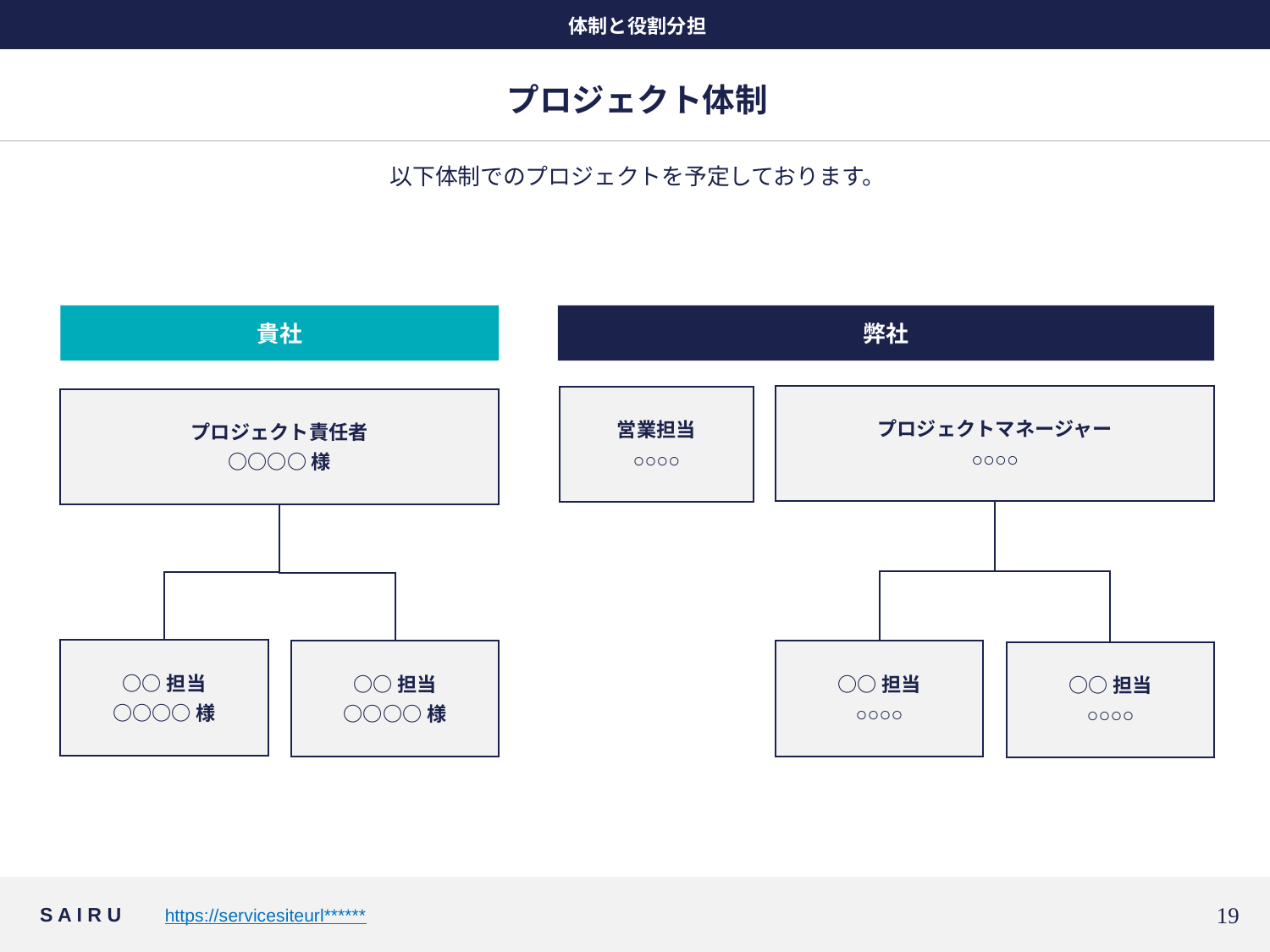

体制と役割分担
# プロジェクト体制
以下体制でのプロジェクトを予定しております。
貴社
弊社
プロジェクトマネージャー
○○○○
営業担当
○○○○
プロジェクト責任者
○○○○様
○○担当
○○○○様
○○担当
○○○○様
○○担当
○○○○
○○担当
○○○○
19